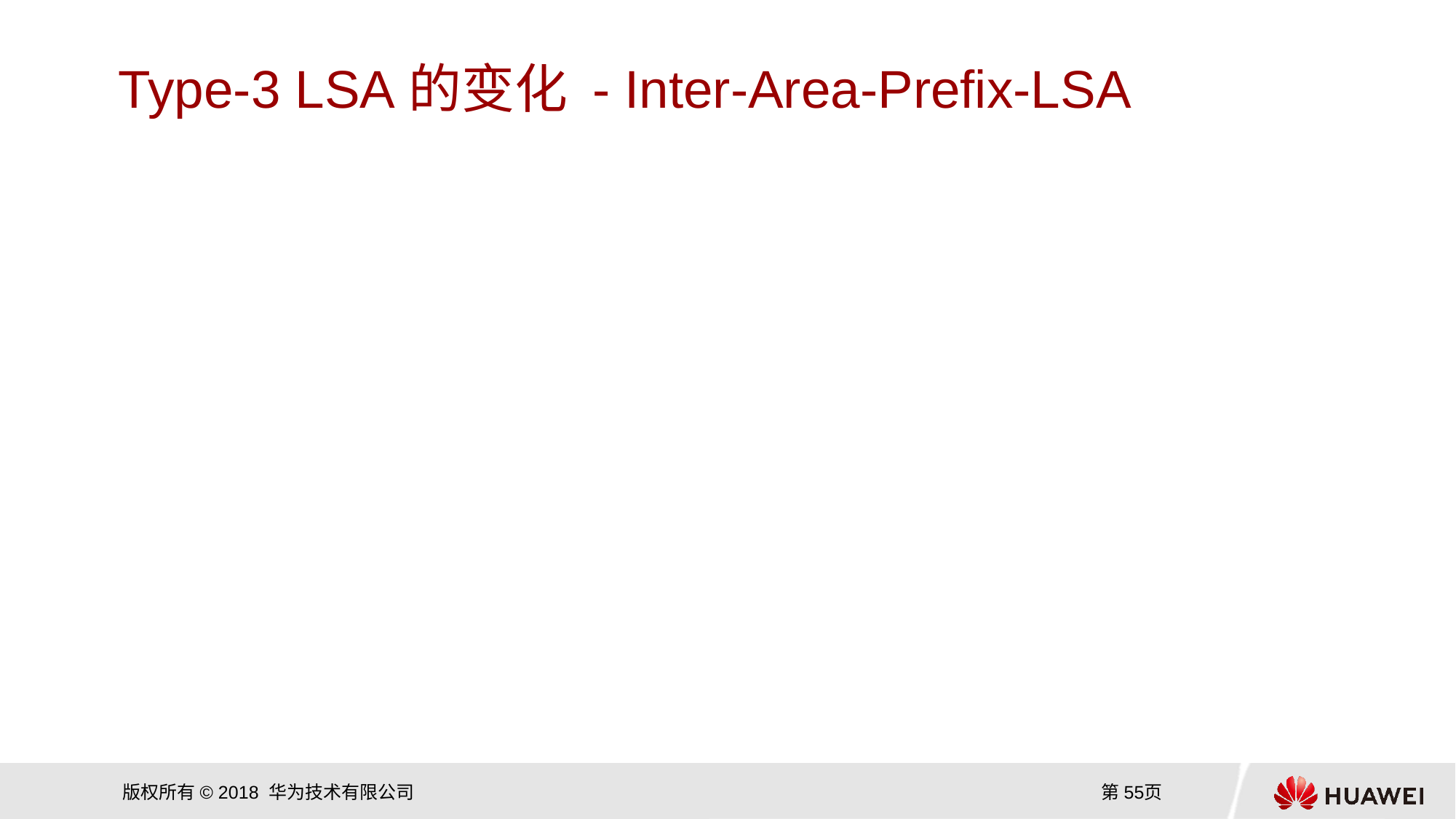

# Type-3 LSA的变化 - Inter-Area-Prefix-LSA
在OSPFv2中，该类型的LSA称为Type 3 Summary-LSA。在OSPFv3中，更名为Inter-Area Prefix-LSA，语义更加明确，它描述了其他区域的前缀信息。
边界路由器(ABR)产生的第3类LSA，在Area范围内洪泛；
描述了到本AS内其他区域的路由信息；
每个Inter-Area-Prefix-LSA包含一条地址前缀信息；
该LSA中不包含Link-Local地址信息;
使用32位整数作为Link State ID来区分相同的LSA。